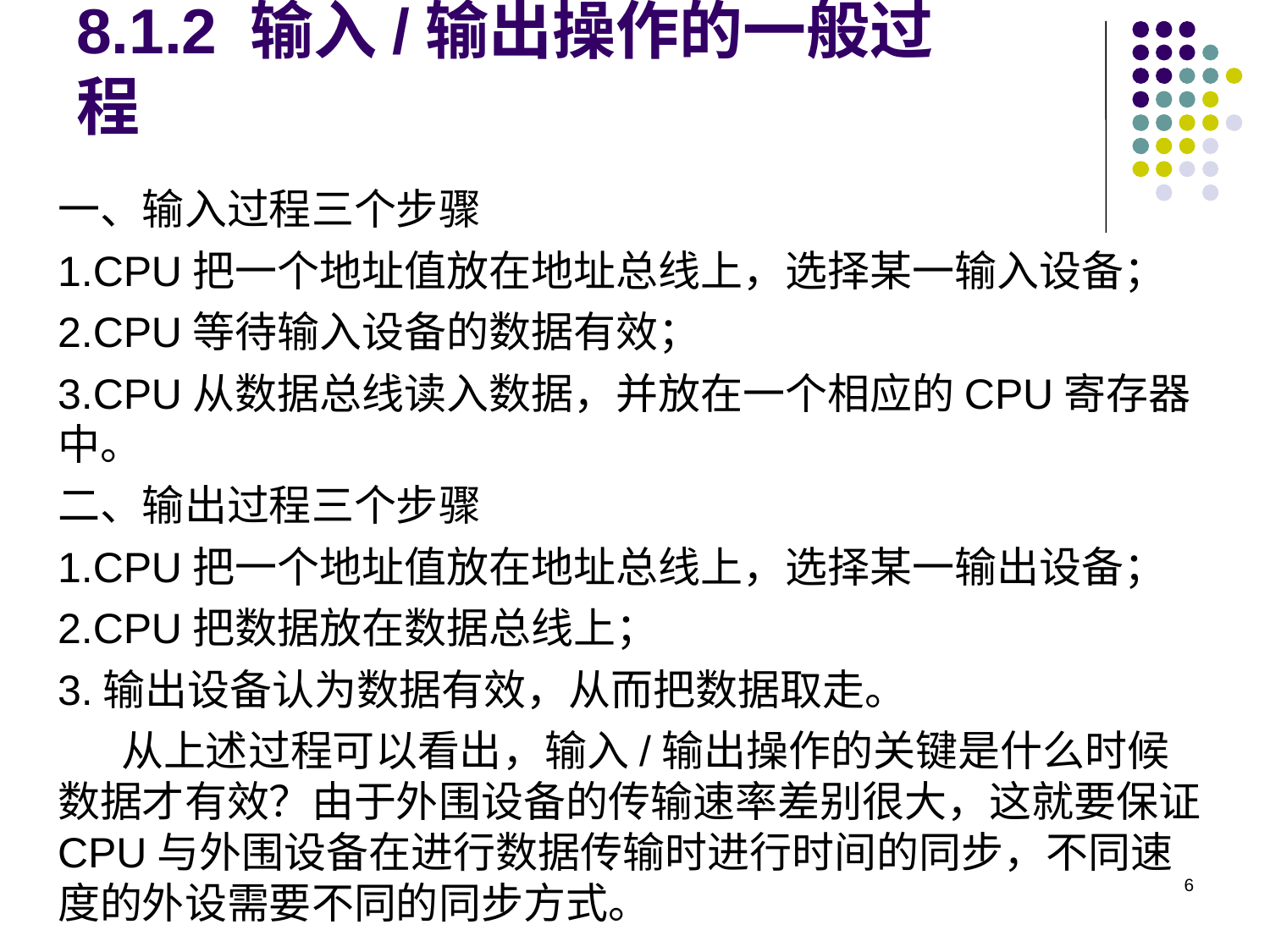

# 8.1.2 输入/输出操作的一般过程
一、输入过程三个步骤
1.CPU把一个地址值放在地址总线上，选择某一输入设备；
2.CPU等待输入设备的数据有效；
3.CPU从数据总线读入数据，并放在一个相应的CPU寄存器中。
二、输出过程三个步骤
1.CPU把一个地址值放在地址总线上，选择某一输出设备；
2.CPU把数据放在数据总线上；
3.输出设备认为数据有效，从而把数据取走。
从上述过程可以看出，输入/输出操作的关键是什么时候数据才有效？由于外围设备的传输速率差别很大，这就要保证CPU与外围设备在进行数据传输时进行时间的同步，不同速度的外设需要不同的同步方式。
6